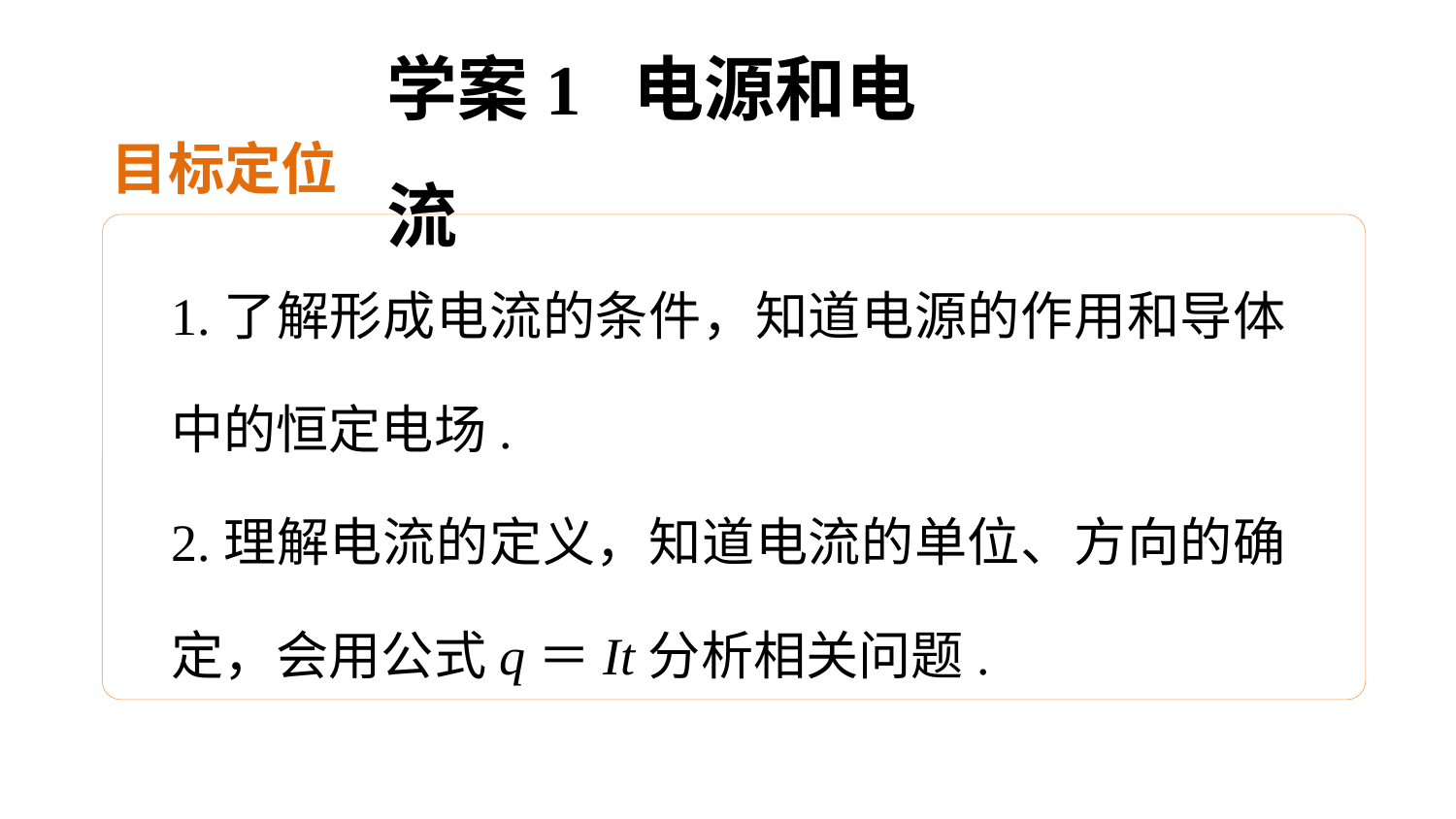

学案1  电源和电流

目标定位

1.了解形成电流的条件，知道电源的作用和导体中的恒定电场.
2.理解电流的定义，知道电流的单位、方向的确定，会用公式q＝It分析相关问题.